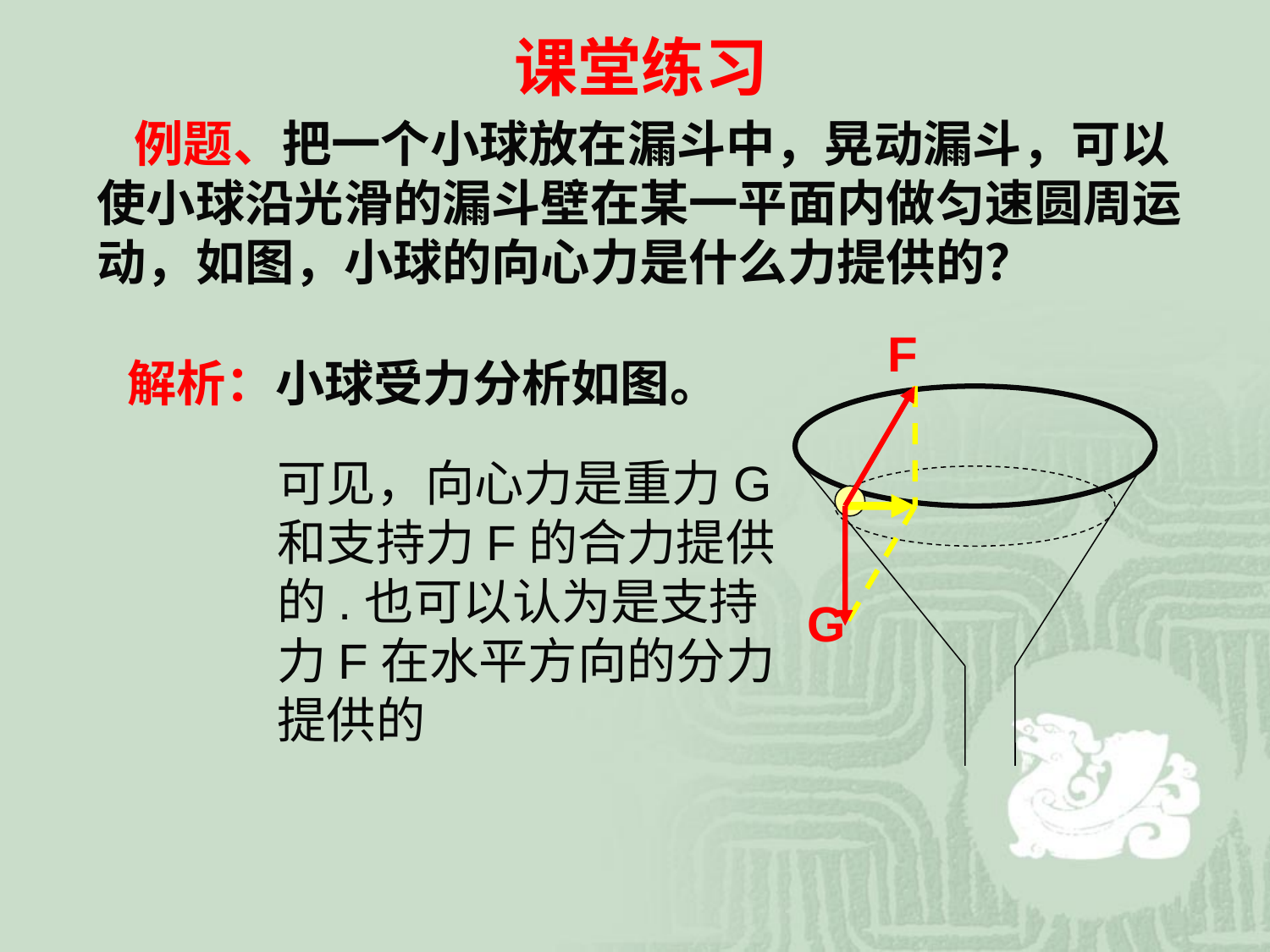

课堂练习
例题、把一个小球放在漏斗中，晃动漏斗，可以使小球沿光滑的漏斗壁在某一平面内做匀速圆周运动，如图，小球的向心力是什么力提供的？
F

G
解析：小球受力分析如图。

可见，向心力是重力G和支持力F的合力提供的.也可以认为是支持力F在水平方向的分力提供的